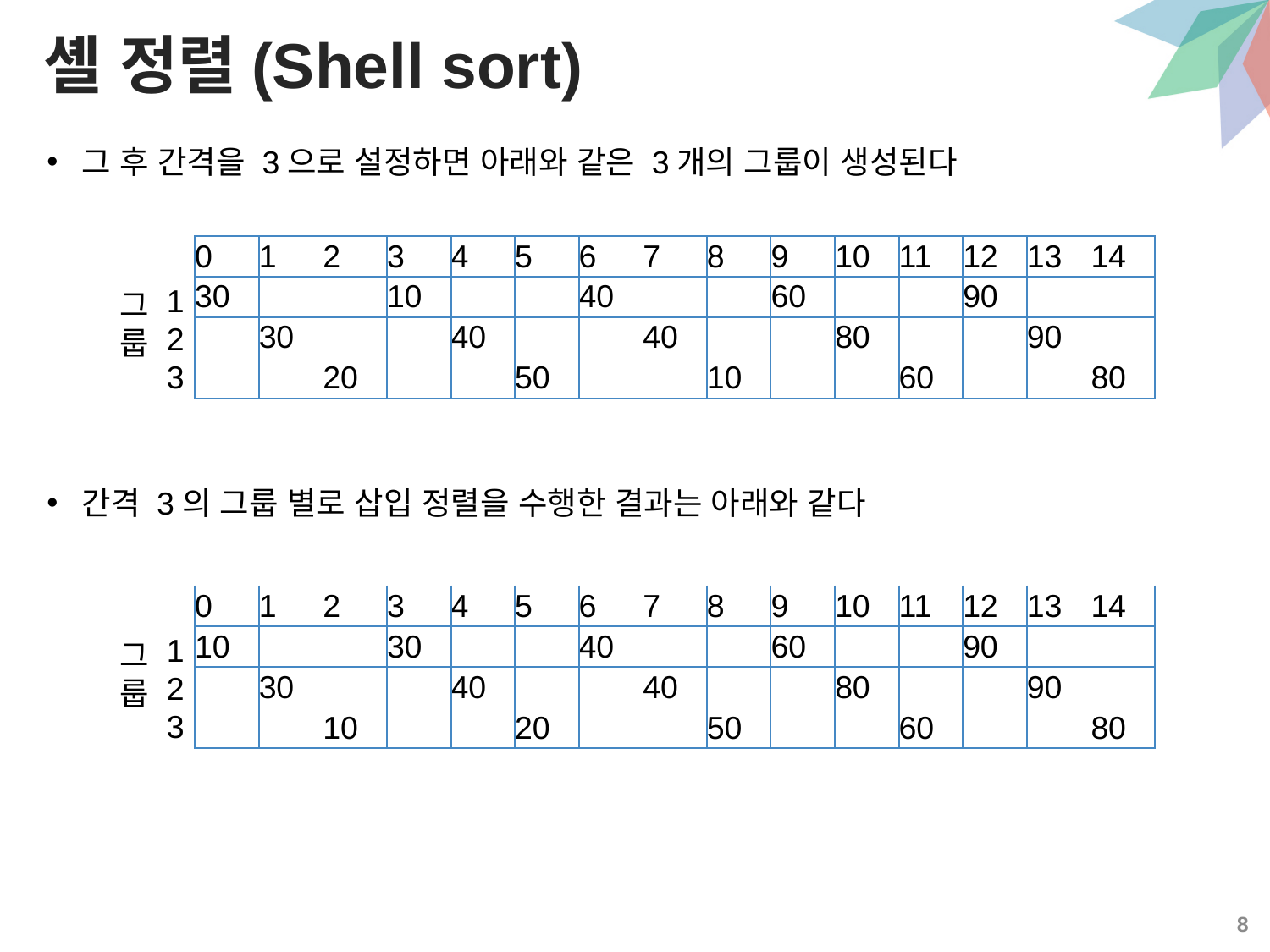

# 셸 정렬(Shell sort)
그 후 간격을 3으로 설정하면 아래와 같은 3개의 그룹이 생성된다

간격 3의 그룹 별로 삽입 정렬을 수행한 결과는 아래와 같다

| 0 | 1 | 2 | 3 | 4 | 5 | 6 | 7 | 8 | 9 | 10 | 11 | 12 | 13 | 14 |
| --- | --- | --- | --- | --- | --- | --- | --- | --- | --- | --- | --- | --- | --- | --- |
| 30 |  |  | 10 |  |  | 40 |  |  | 60 |  |  | 90 |  |  |
|  | 30 |  |  | 40 |  |  | 40 |  |  | 80 |  |  | 90 |  |
|  |  | 20 |  |  | 50 |  |  | 10 |  |  | 60 |  |  | 80 |
1
2
3
그
룹
| 0 | 1 | 2 | 3 | 4 | 5 | 6 | 7 | 8 | 9 | 10 | 11 | 12 | 13 | 14 |
| --- | --- | --- | --- | --- | --- | --- | --- | --- | --- | --- | --- | --- | --- | --- |
| 10 |  |  | 30 |  |  | 40 |  |  | 60 |  |  | 90 |  |  |
|  | 30 |  |  | 40 |  |  | 40 |  |  | 80 |  |  | 90 |  |
|  |  | 10 |  |  | 20 |  |  | 50 |  |  | 60 |  |  | 80 |
1
2
3
그
룹
8